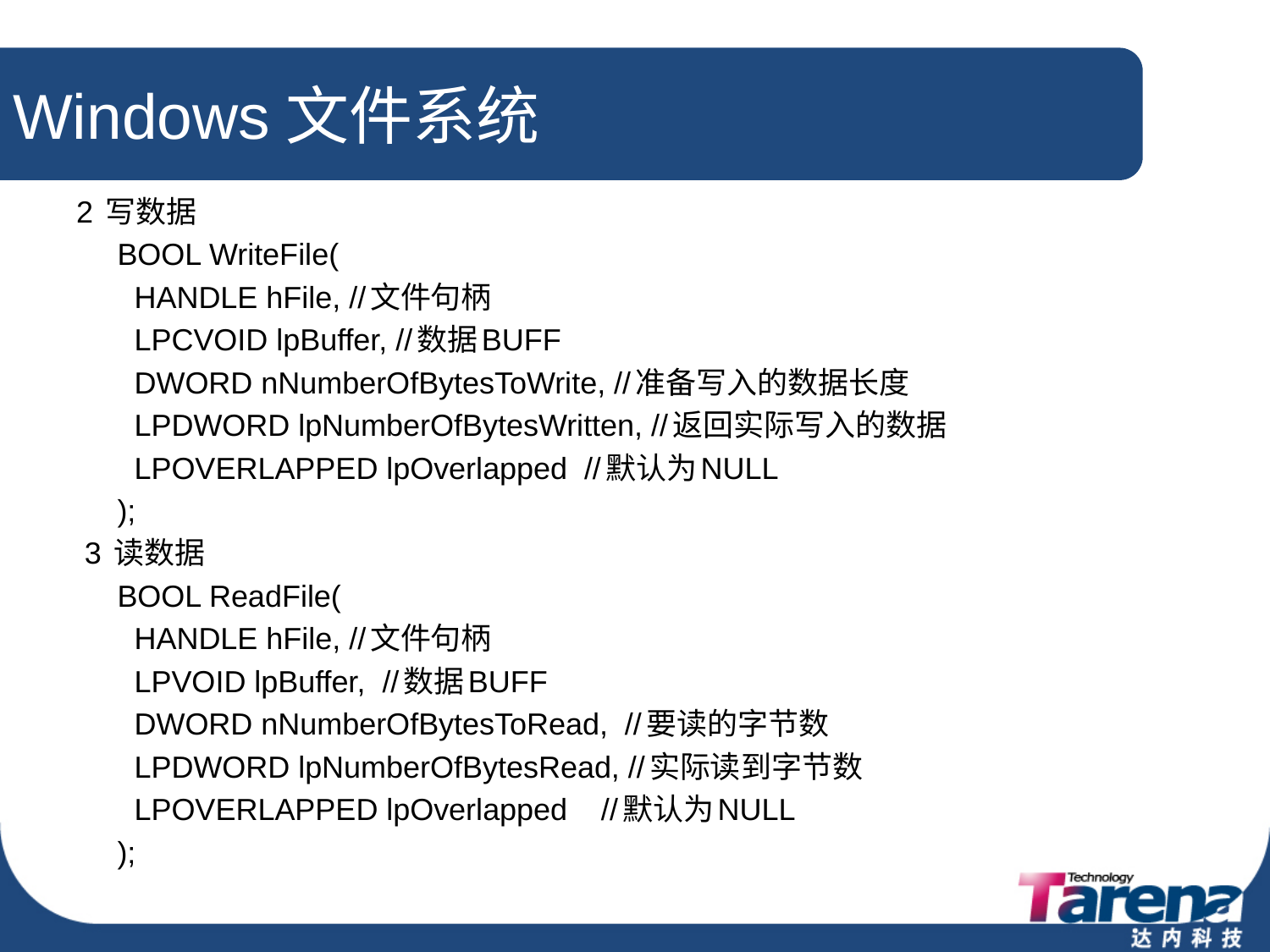

# Windows文件系统
2 写数据
	BOOL WriteFile(
	  HANDLE hFile, //文件句柄
	  LPCVOID lpBuffer, //数据BUFF
	  DWORD nNumberOfBytesToWrite, //准备写入的数据长度
	  LPDWORD lpNumberOfBytesWritten, //返回实际写入的数据
	  LPOVERLAPPED lpOverlapped  //默认为NULL
	);
 3 读数据
	BOOL ReadFile(
	  HANDLE hFile, //文件句柄
	  LPVOID lpBuffer,  //数据BUFF
	  DWORD nNumberOfBytesToRead,  //要读的字节数
	  LPDWORD lpNumberOfBytesRead, //实际读到字节数
	  LPOVERLAPPED lpOverlapped    //默认为NULL
	);